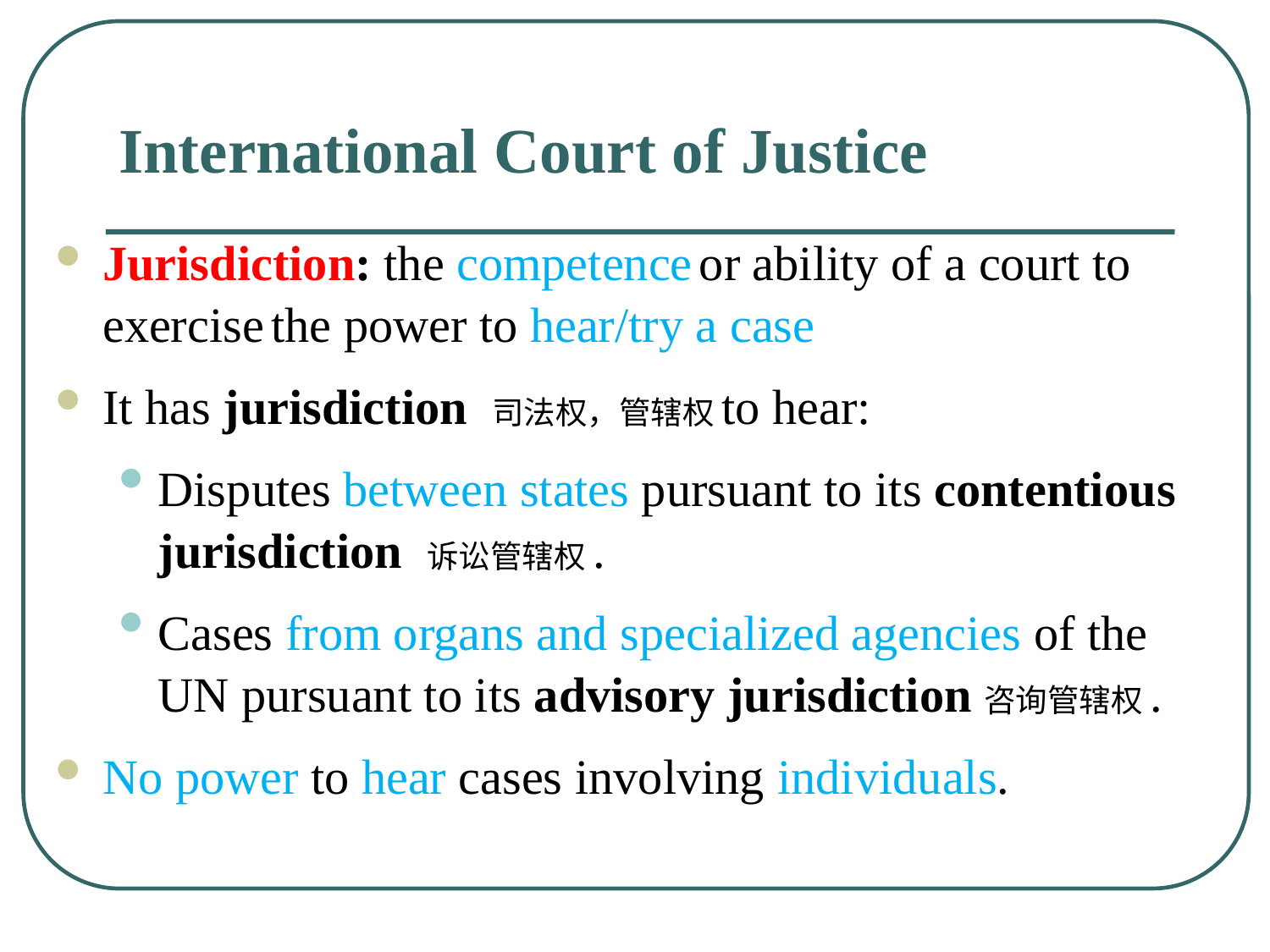

# International Court of Justice
Jurisdiction: the competence or ability of a court to exercise the power to hear/try a case
It has jurisdiction 司法权，管辖权to hear:
Disputes between states pursuant to its contentious jurisdiction 诉讼管辖权.
Cases from organs and specialized agencies of the UN pursuant to its advisory jurisdiction咨询管辖权.
No power to hear cases involving individuals.